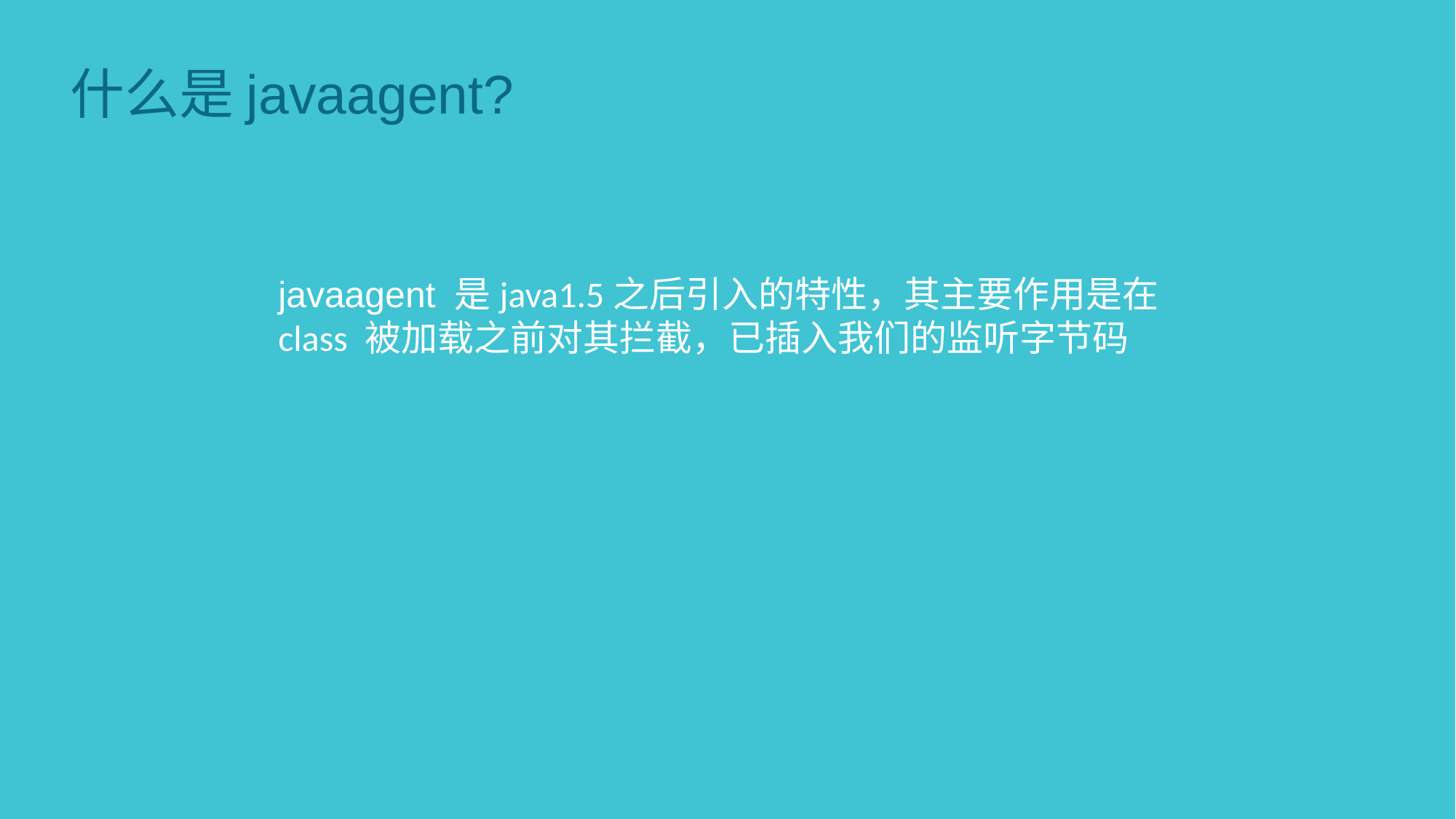

什么是javaagent?
javaagent 是java1.5之后引入的特性，其主要作用是在class 被加载之前对其拦截，已插入我们的监听字节码